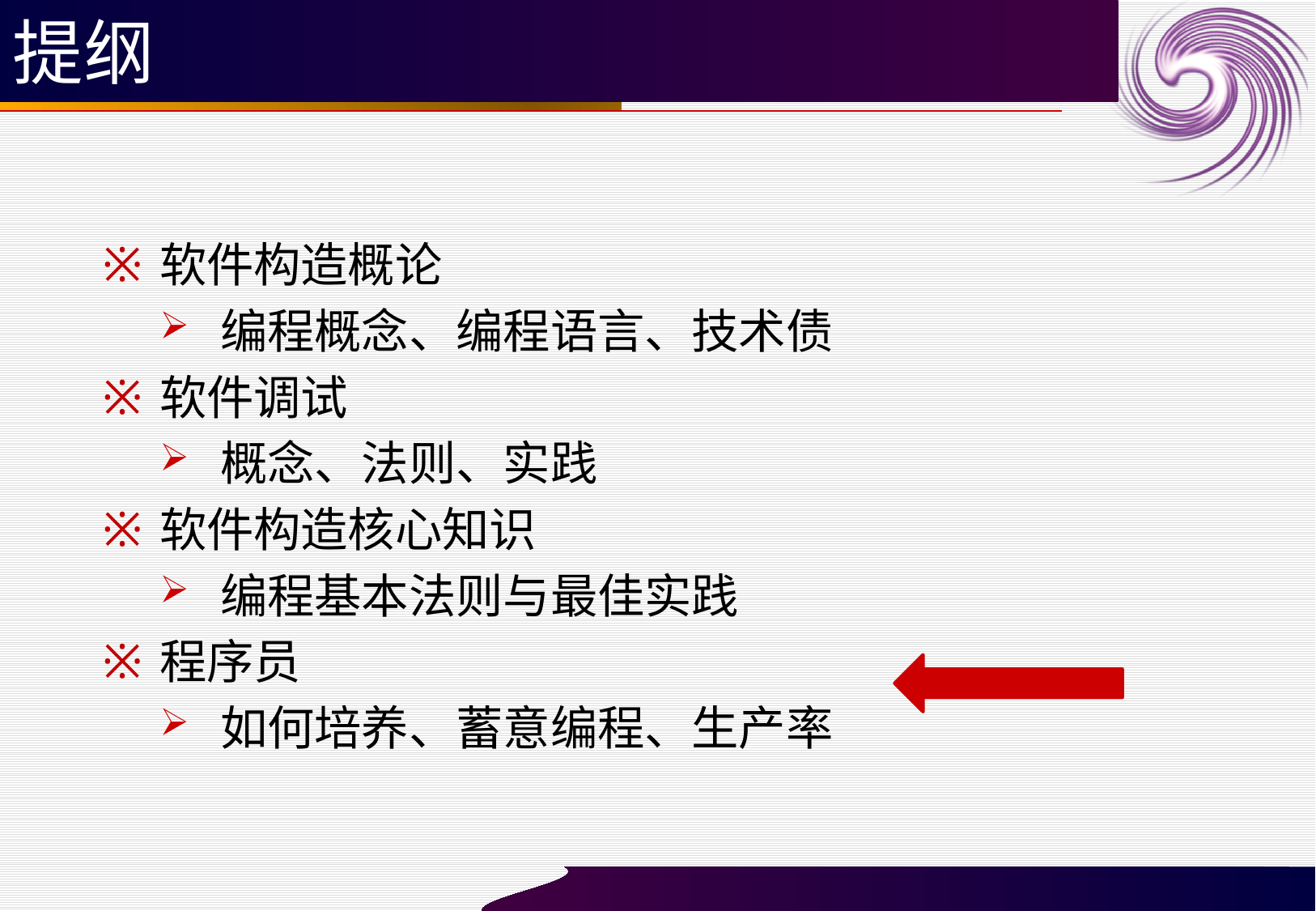

# 提纲
软件构造概论
编程概念、编程语言、技术债
软件调试
概念、法则、实践
软件构造核心知识
编程基本法则与最佳实践
程序员
如何培养、蓄意编程、生产率